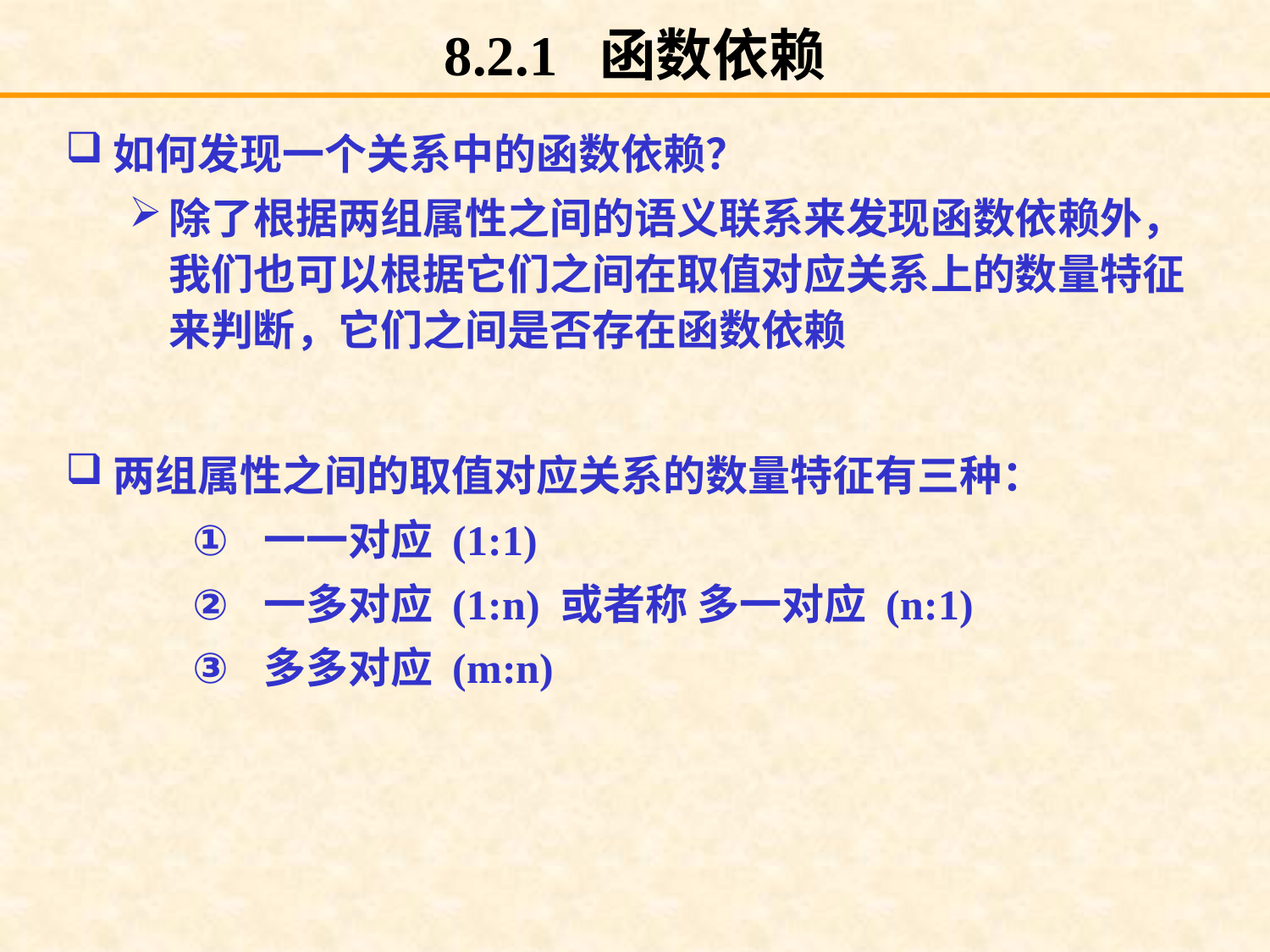

# 8.2.1  函数依赖
如何发现一个关系中的函数依赖？
除了根据两组属性之间的语义联系来发现函数依赖外，我们也可以根据它们之间在取值对应关系上的数量特征来判断，它们之间是否存在函数依赖

两组属性之间的取值对应关系的数量特征有三种：
一一对应 (1:1)
一多对应 (1:n) 或者称 多一对应 (n:1)
多多对应 (m:n)